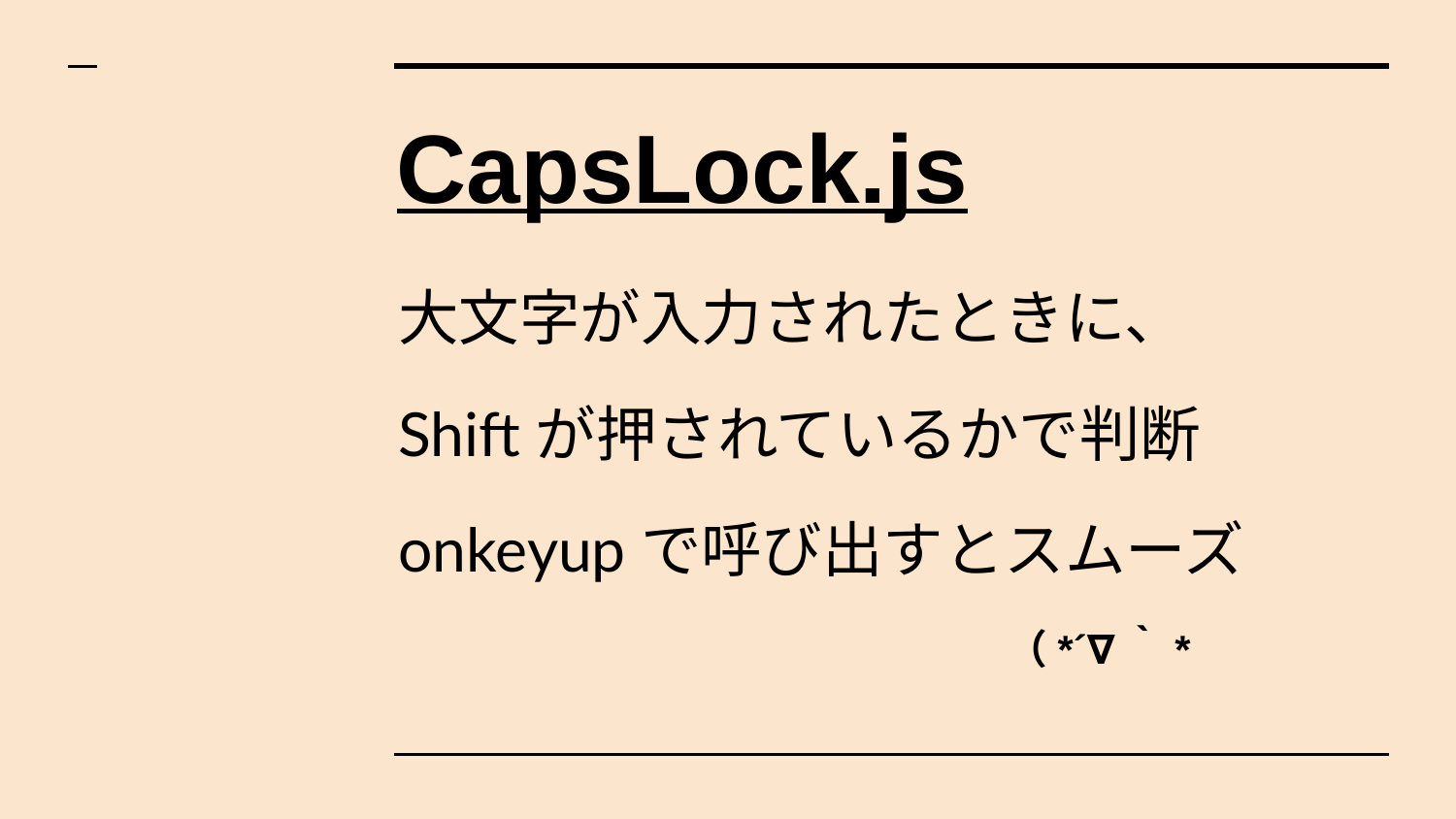

# CapsLock.js
大文字が入力されたときに、
Shiftが押されているかで判断
onkeyupで呼び出すとスムーズ
                                                                 （*´∇｀*